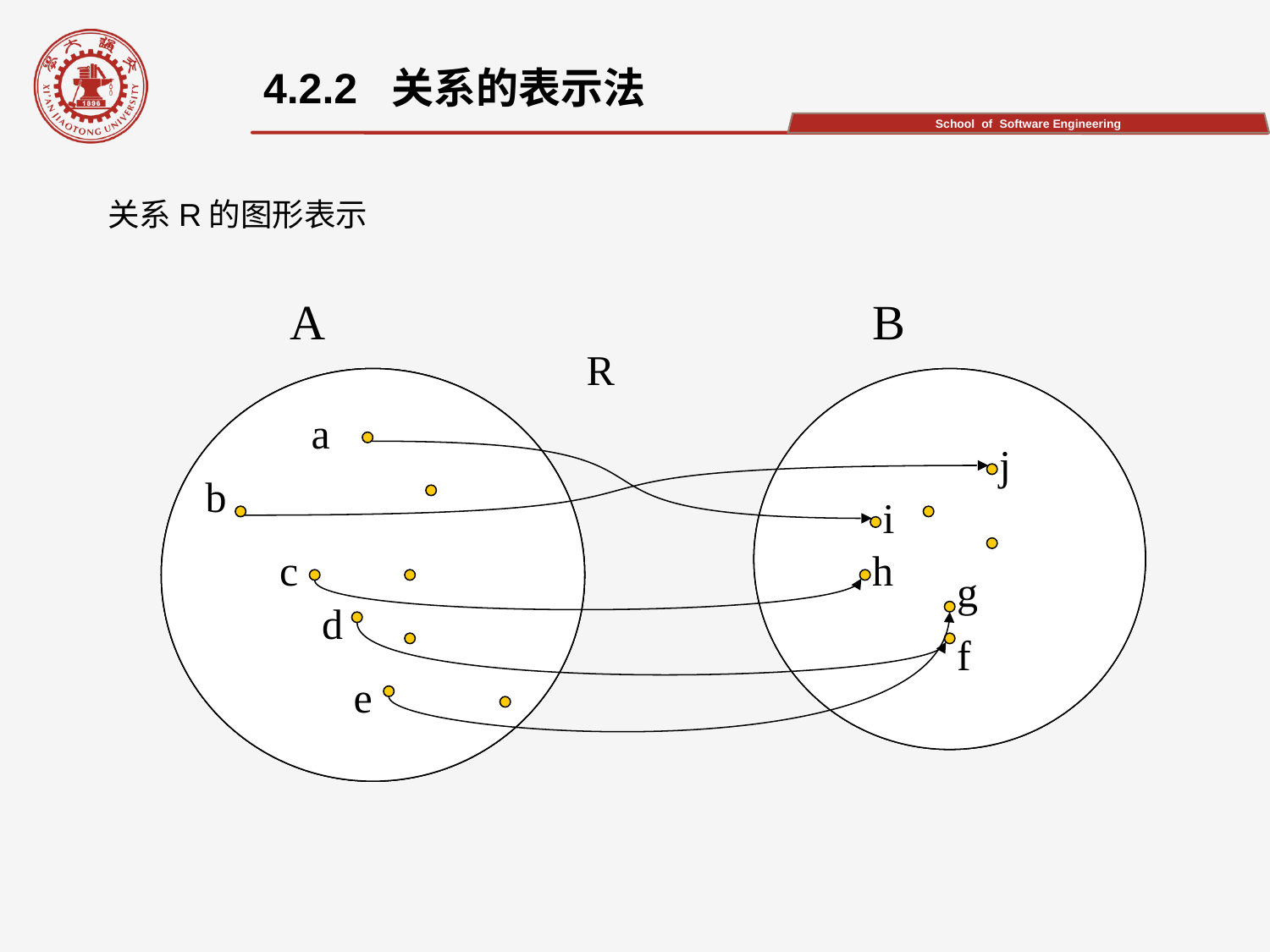

4.2.2  关系的表示法

关系R的图形表示
A
B
R

a

j
b

i

c
h

g

d

f

e